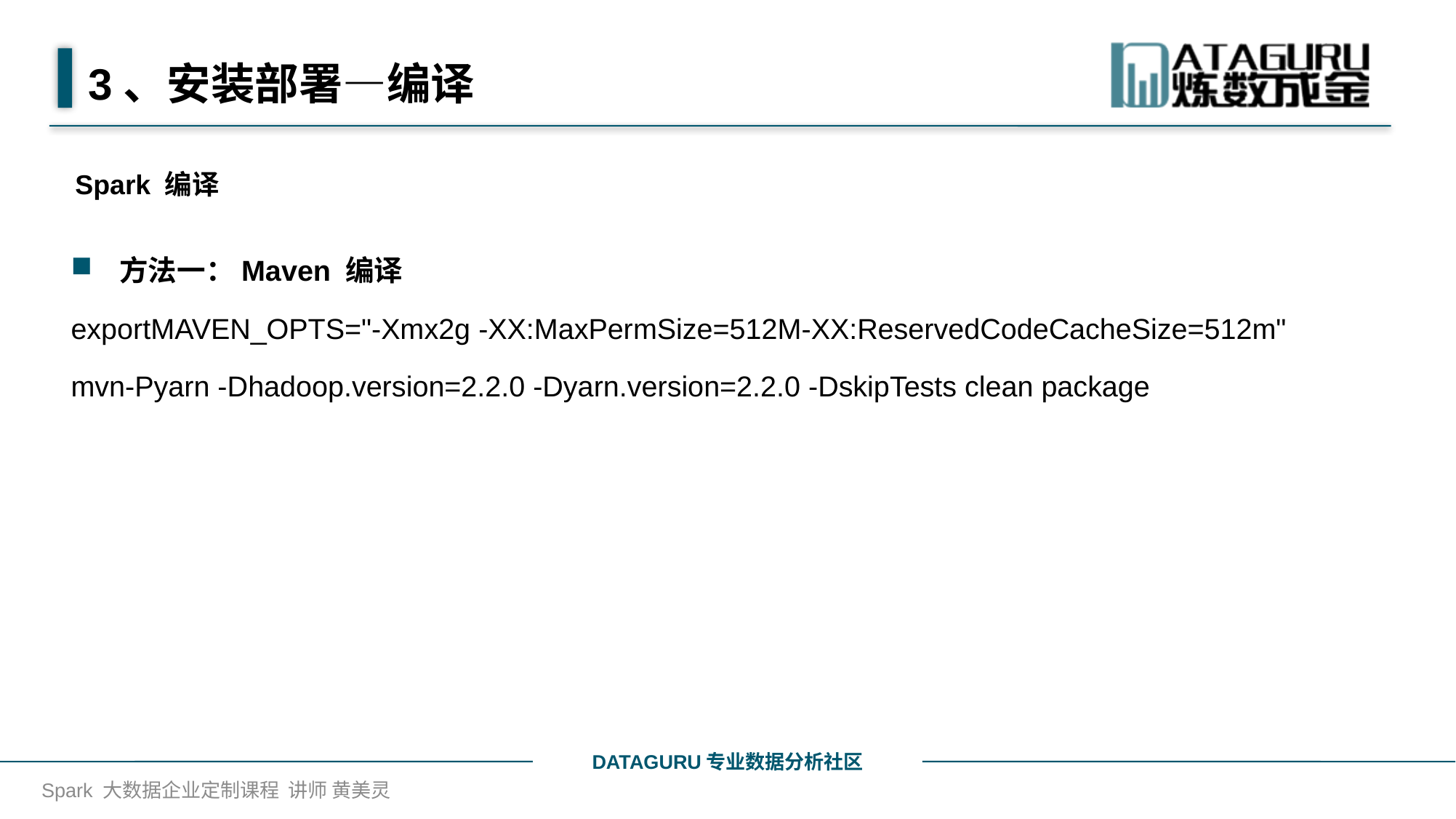

# 3、安装部署—编译
Spark 编译
方法一：Maven 编译
exportMAVEN_OPTS="-Xmx2g -XX:MaxPermSize=512M-XX:ReservedCodeCacheSize=512m"
mvn-Pyarn -Dhadoop.version=2.2.0 -Dyarn.version=2.2.0 -DskipTests clean package